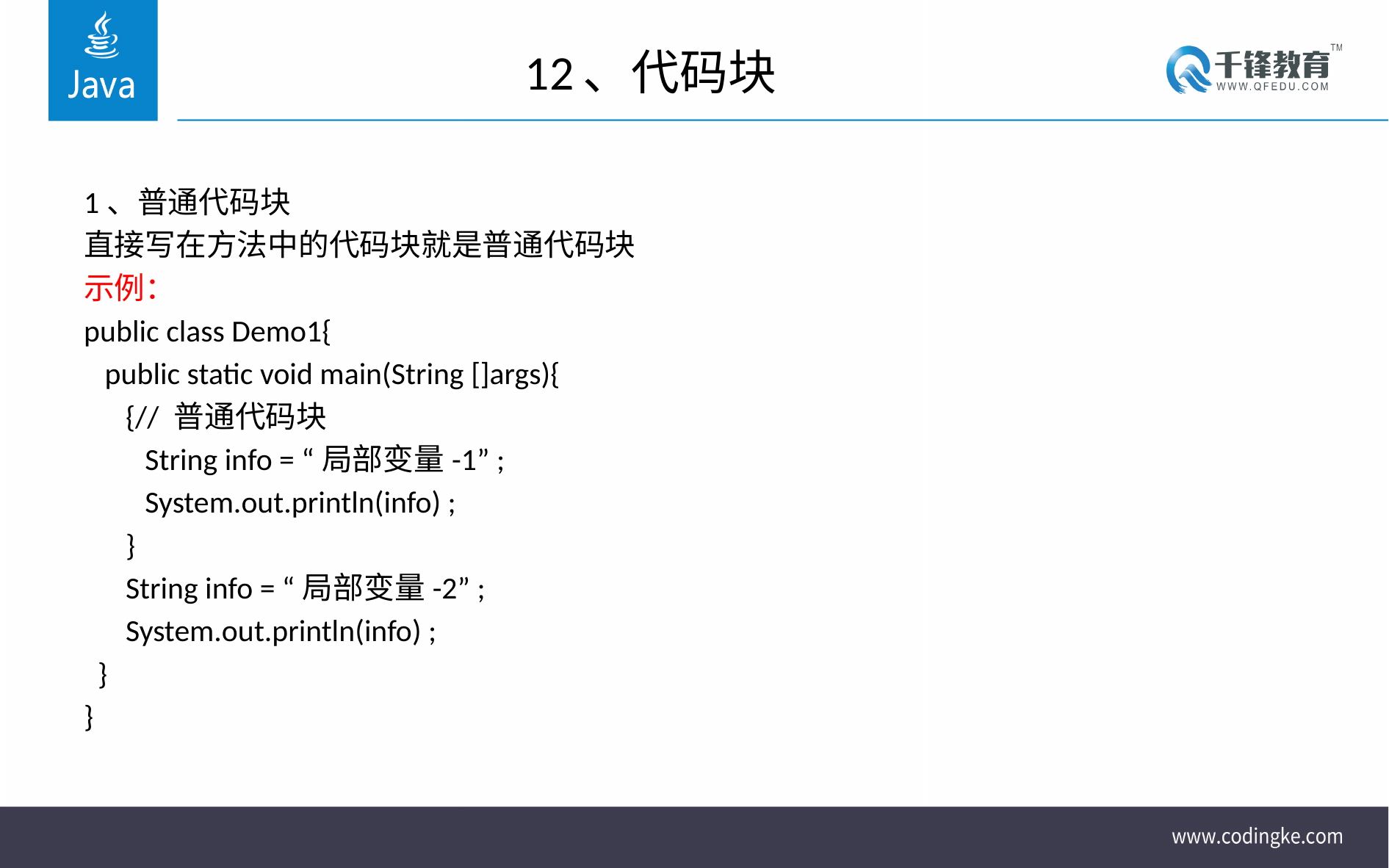

# 12、代码块
1、普通代码块
直接写在方法中的代码块就是普通代码块
示例：
public class Demo1{
   public static void main(String []args){
      {// 普通代码块
	 String info = “局部变量-1” ;
	 System.out.println(info) ;
      }
      String info = “局部变量-2” ;
      System.out.println(info) ;
  }
}